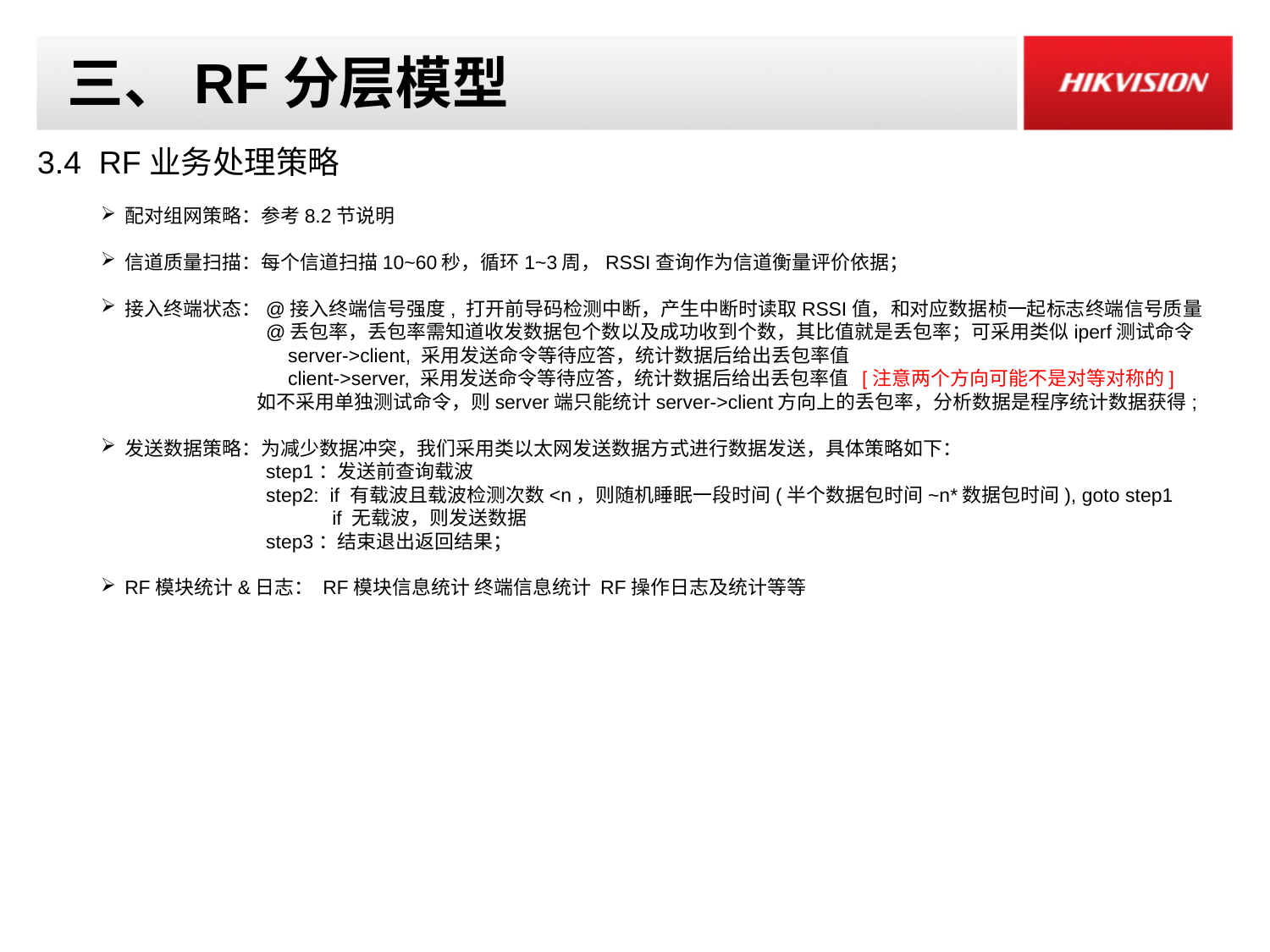

# 三、RF分层模型
3.4  RF业务处理策略

配对组网策略：参考8.2节说明

信道质量扫描：每个信道扫描10~60秒，循环1~3周，RSSI查询作为信道衡量评价依据；

接入终端状态：@接入终端信号强度, 打开前导码检测中断，产生中断时读取RSSI值，和对应数据桢一起标志终端信号质量
                              @丢包率，丢包率需知道收发数据包个数以及成功收到个数，其比值就是丢包率；可采用类似iperf测试命令
                                  server->client, 采用发送命令等待应答，统计数据后给出丢包率值
                                  client->server, 采用发送命令等待应答，统计数据后给出丢包率值  [注意两个方向可能不是对等对称的]
                                  如不采用单独测试命令，则server端只能统计server->client方向上的丢包率，分析数据是程序统计数据获得;

发送数据策略：为减少数据冲突，我们采用类以太网发送数据方式进行数据发送，具体策略如下：
                              step1：发送前查询载波
                              step2:  if 有载波且载波检测次数<n，则随机睡眠一段时间(半个数据包时间~n*数据包时间), goto step1
                                          if 无载波，则发送数据
                              step3：结束退出返回结果；

RF模块统计&日志： RF模块信息统计 终端信息统计 RF操作日志及统计等等